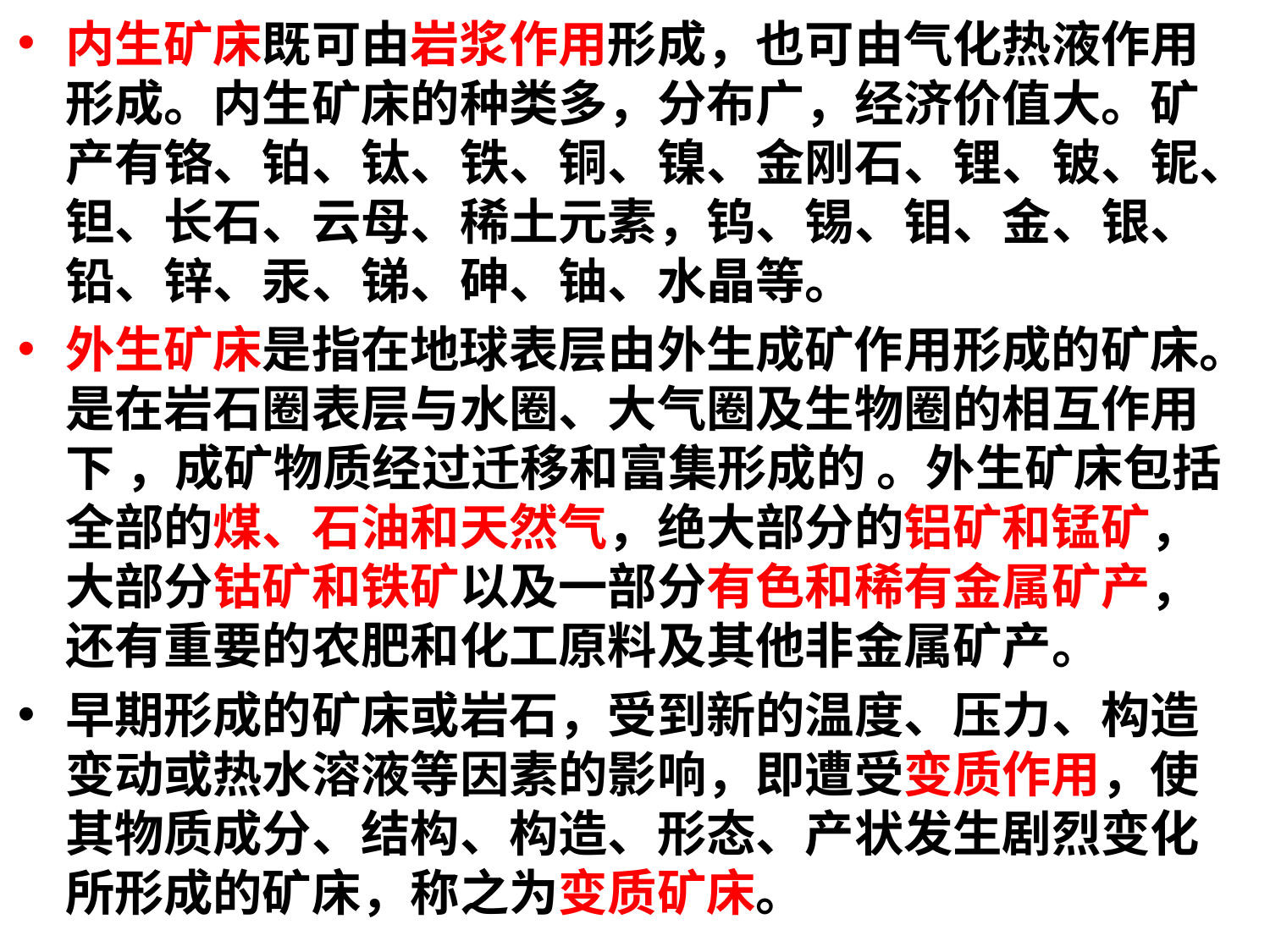

内生矿床既可由岩浆作用形成，也可由气化热液作用形成。内生矿床的种类多，分布广，经济价值大。矿产有铬、铂、钛、铁、铜、镍、金刚石、锂、铍、铌、钽、长石、云母、稀土元素，钨、锡、钼、金、银、铅、锌、汞、锑、砷、铀、水晶等。
外生矿床是指在地球表层由外生成矿作用形成的矿床。是在岩石圈表层与水圈、大气圈及生物圈的相互作用下 ，成矿物质经过迁移和富集形成的 。外生矿床包括全部的煤、石油和天然气，绝大部分的铝矿和锰矿，大部分钴矿和铁矿以及一部分有色和稀有金属矿产，还有重要的农肥和化工原料及其他非金属矿产。
早期形成的矿床或岩石，受到新的温度、压力、构造变动或热水溶液等因素的影响，即遭受变质作用，使其物质成分、结构、构造、形态、产状发生剧烈变化所形成的矿床，称之为变质矿床。